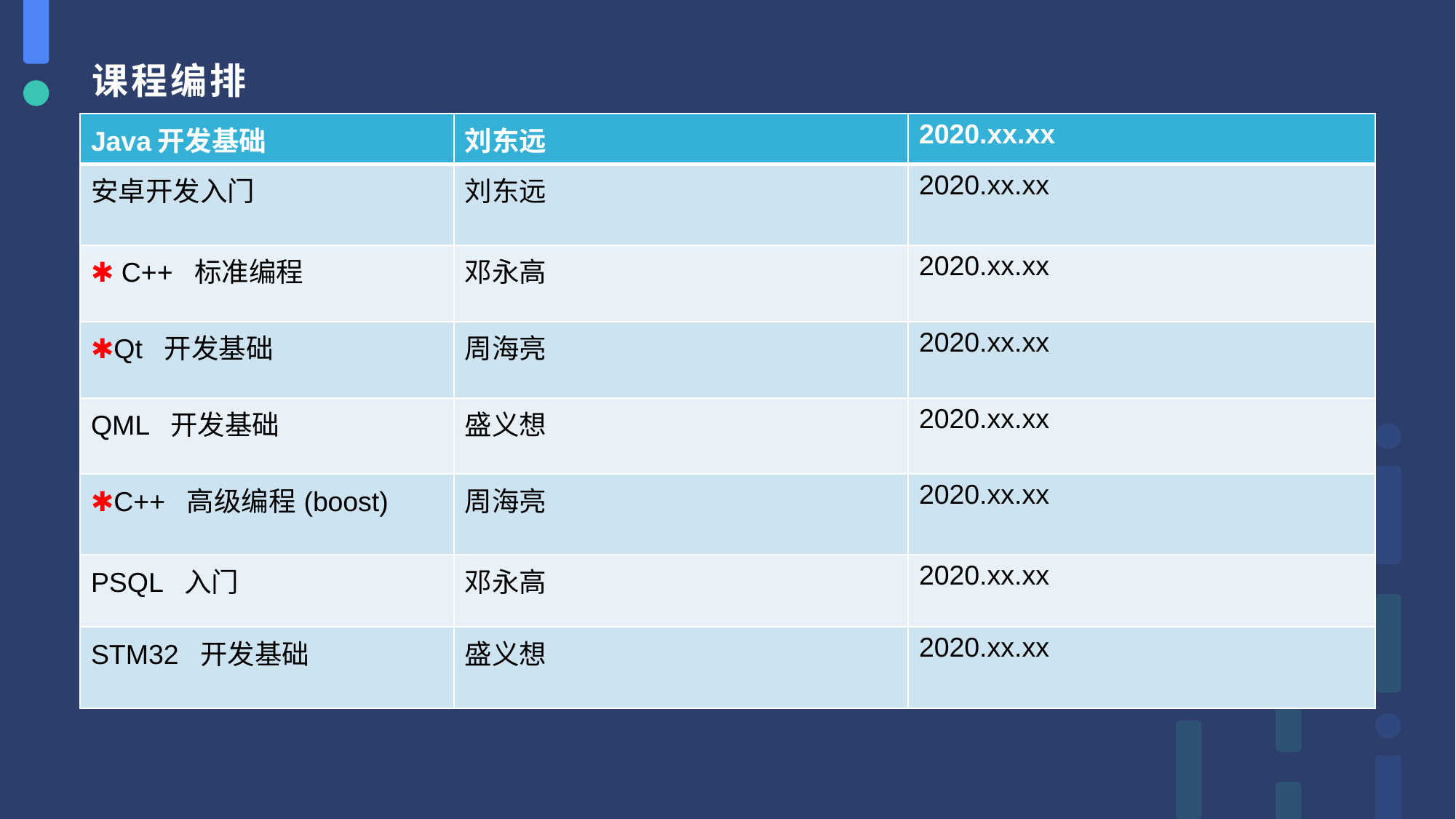

# 课程编排
| Java开发基础 | 刘东远 | 2020.xx.xx |
| --- | --- | --- |
| 安卓开发入门 | 刘东远 | 2020.xx.xx |
| ✱ C++ 标准编程 | 邓永高 | 2020.xx.xx |
| ✱Qt 开发基础 | 周海亮 | 2020.xx.xx |
| QML 开发基础 | 盛义想 | 2020.xx.xx |
| ✱C++ 高级编程(boost) | 周海亮 | 2020.xx.xx |
| PSQL 入门 | 邓永高 | 2020.xx.xx |
| STM32 开发基础 | 盛义想 | 2020.xx.xx |

1